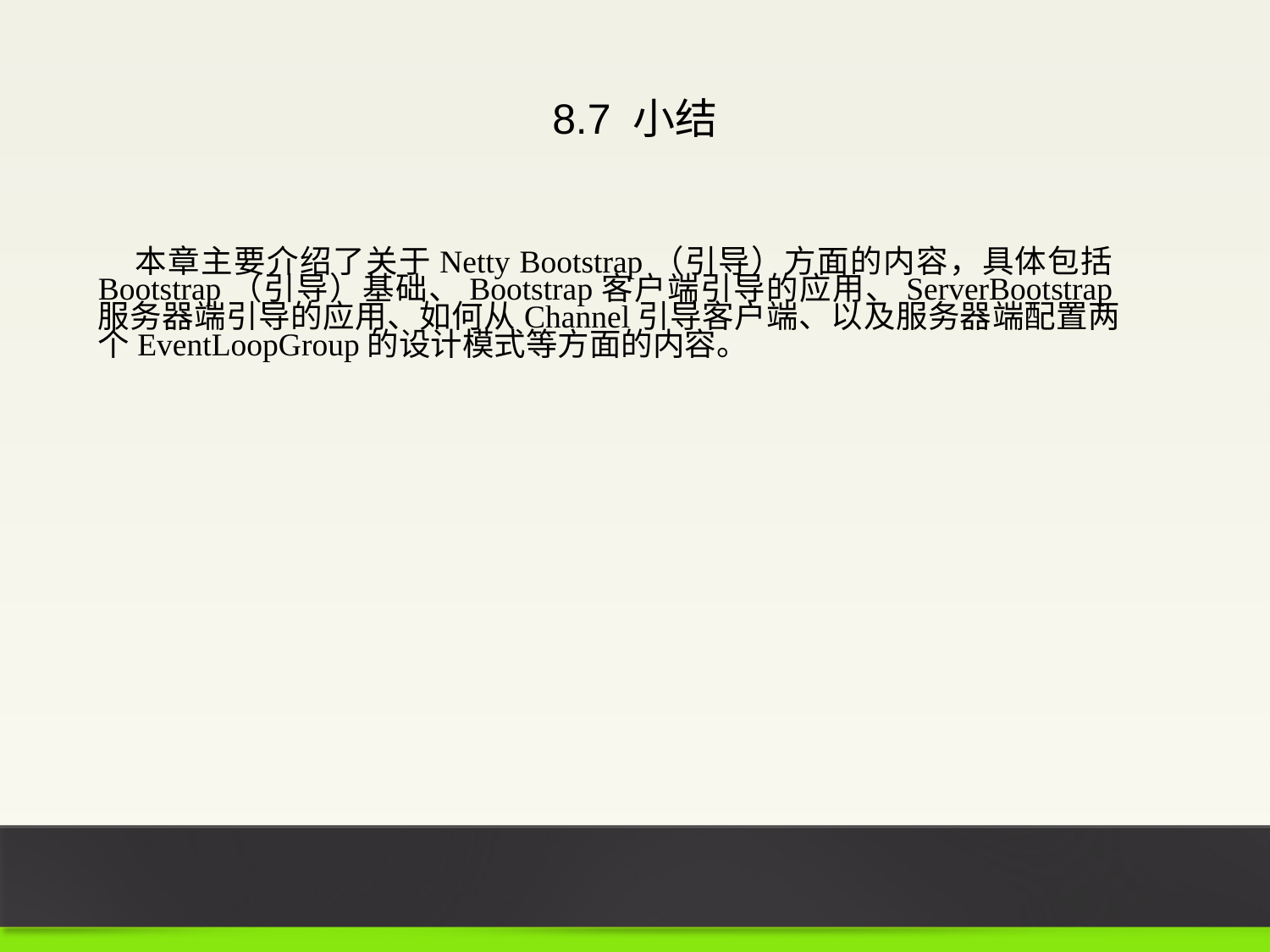

8.7 小结
本章主要介绍了关于Netty Bootstrap（引导）方面的内容，具体包括Bootstrap（引导）基础、Bootstrap客户端引导的应用、ServerBootstrap服务器端引导的应用、如何从Channel引导客户端、以及服务器端配置两个EventLoopGroup的设计模式等方面的内容。